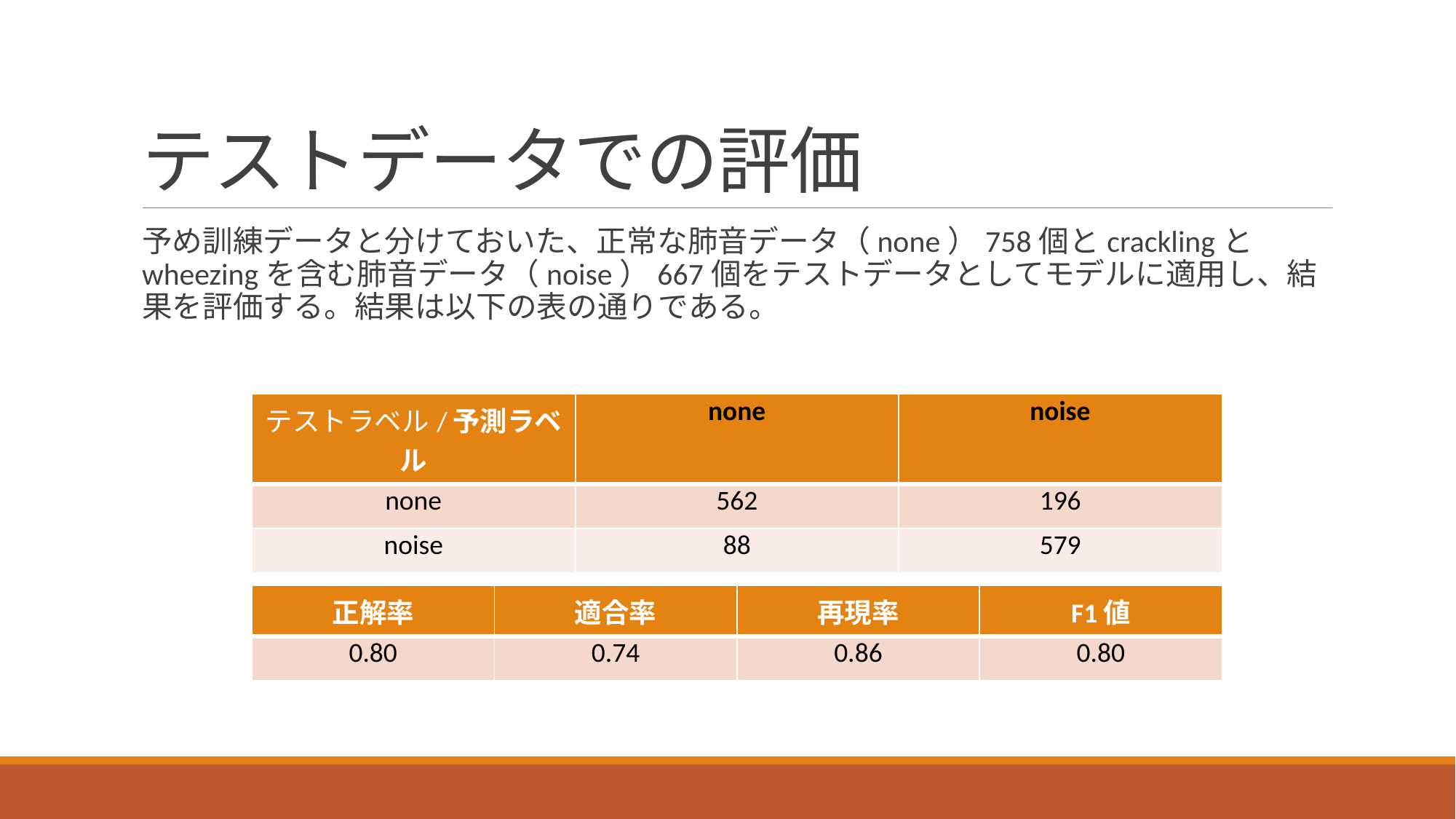

# テストデータでの評価
予め訓練データと分けておいた、正常な肺音データ（none）758個とcracklingとwheezingを含む肺音データ（noise）667個をテストデータとしてモデルに適用し、結果を評価する。結果は以下の表の通りである。
| テストラベル/予測ラベル | none | noise |
| --- | --- | --- |
| none | 562 | 196 |
| noise | 88 | 579 |
| 正解率 | 適合率 | 再現率 | F1値 |
| --- | --- | --- | --- |
| 0.80 | 0.74 | 0.86 | 0.80 |